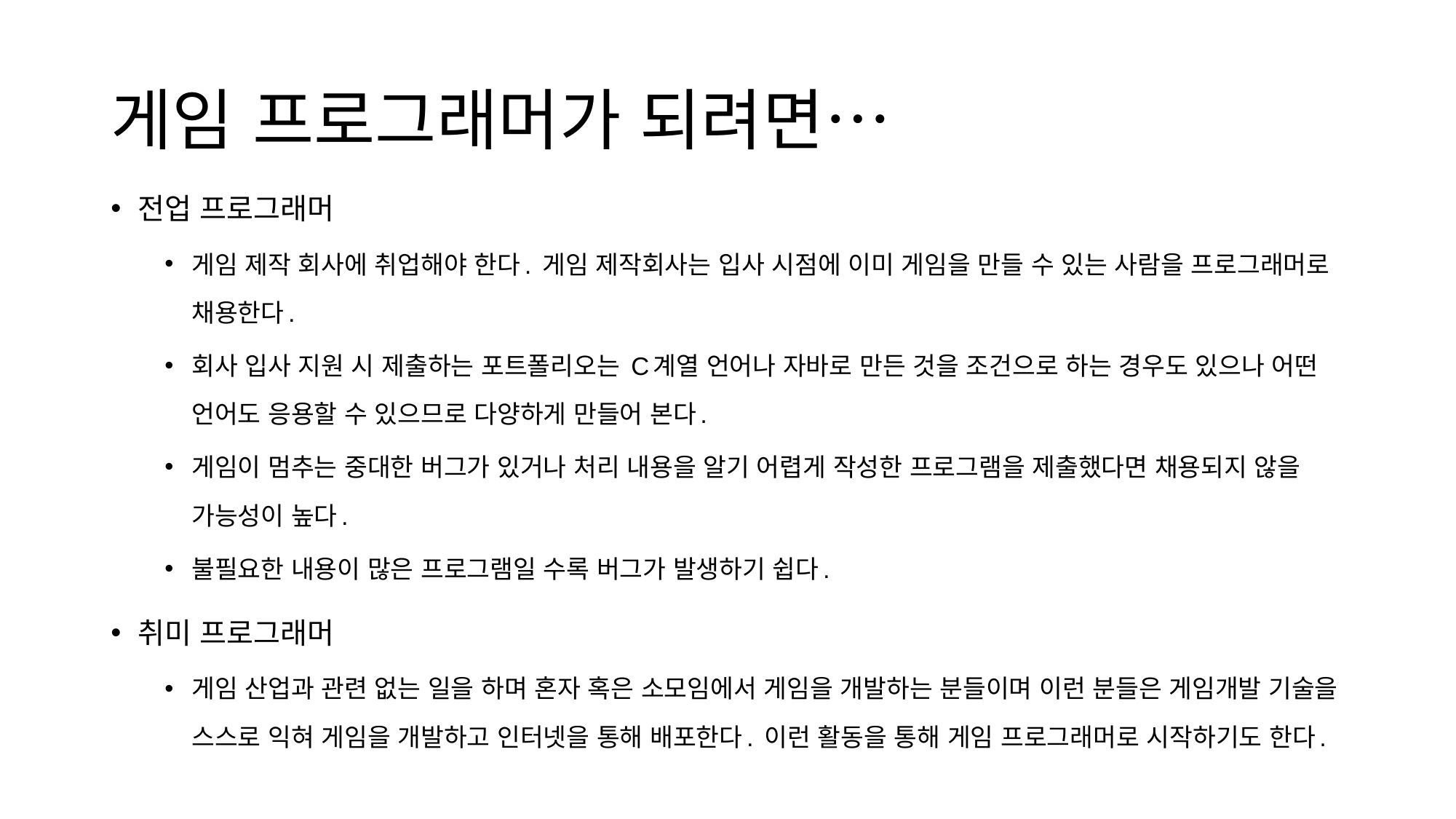

# 게임 프로그래머가 되려면…
전업 프로그래머
게임 제작 회사에 취업해야 한다. 게임 제작회사는 입사 시점에 이미 게임을 만들 수 있는 사람을 프로그래머로 채용한다.
회사 입사 지원 시 제출하는 포트폴리오는 C계열 언어나 자바로 만든 것을 조건으로 하는 경우도 있으나 어떤 언어도 응용할 수 있으므로 다양하게 만들어 본다.
게임이 멈추는 중대한 버그가 있거나 처리 내용을 알기 어렵게 작성한 프로그램을 제출했다면 채용되지 않을 가능성이 높다.
불필요한 내용이 많은 프로그램일 수록 버그가 발생하기 쉽다.
취미 프로그래머
게임 산업과 관련 없는 일을 하며 혼자 혹은 소모임에서 게임을 개발하는 분들이며 이런 분들은 게임개발 기술을 스스로 익혀 게임을 개발하고 인터넷을 통해 배포한다. 이런 활동을 통해 게임 프로그래머로 시작하기도 한다.